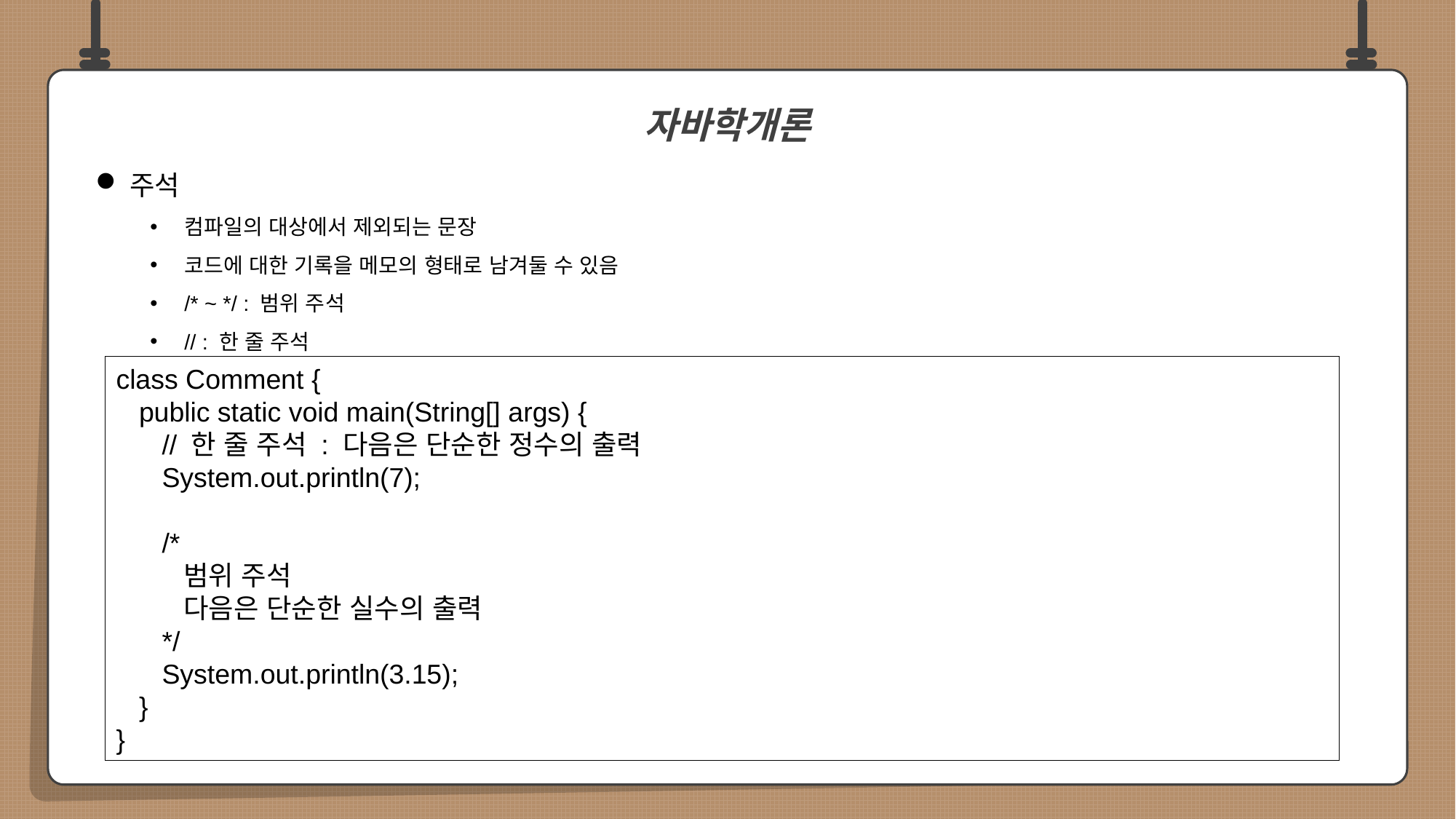

주석
컴파일의 대상에서 제외되는 문장
코드에 대한 기록을 메모의 형태로 남겨둘 수 있음
/* ~ */ : 범위 주석
// : 한 줄 주석

자바학개론

class Comment {
   public static void main(String[] args) {
      // 한 줄 주석 : 다음은 단순한 정수의 출력
      System.out.println(7);

      /*
        범위 주석
        다음은 단순한 실수의 출력
      */
      System.out.println(3.15);
   }
}